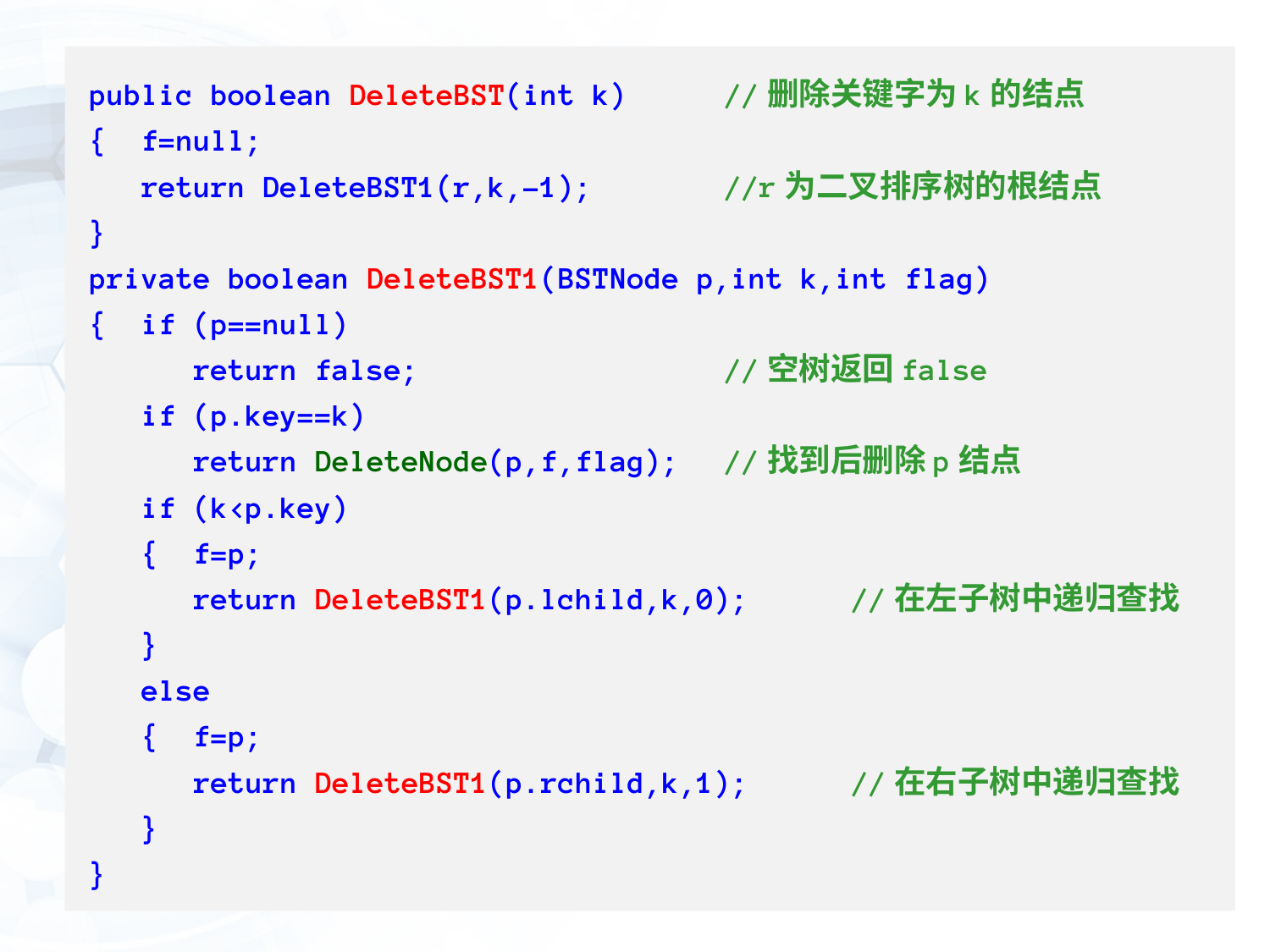

public boolean DeleteBST(int k)	//删除关键字为k的结点
{  f=null;
   return DeleteBST1(r,k,-1);		//r为二叉排序树的根结点
}
private boolean DeleteBST1(BSTNode p,int k,int flag)
{  if (p==null)
      return false;			//空树返回false
   if (p.key==k)
      return DeleteNode(p,f,flag);	//找到后删除p结点
   if (k<p.key)
   {  f=p;
      return DeleteBST1(p.lchild,k,0);	//在左子树中递归查找
   }
   else
   {  f=p;
      return DeleteBST1(p.rchild,k,1);	//在右子树中递归查找
   }
}